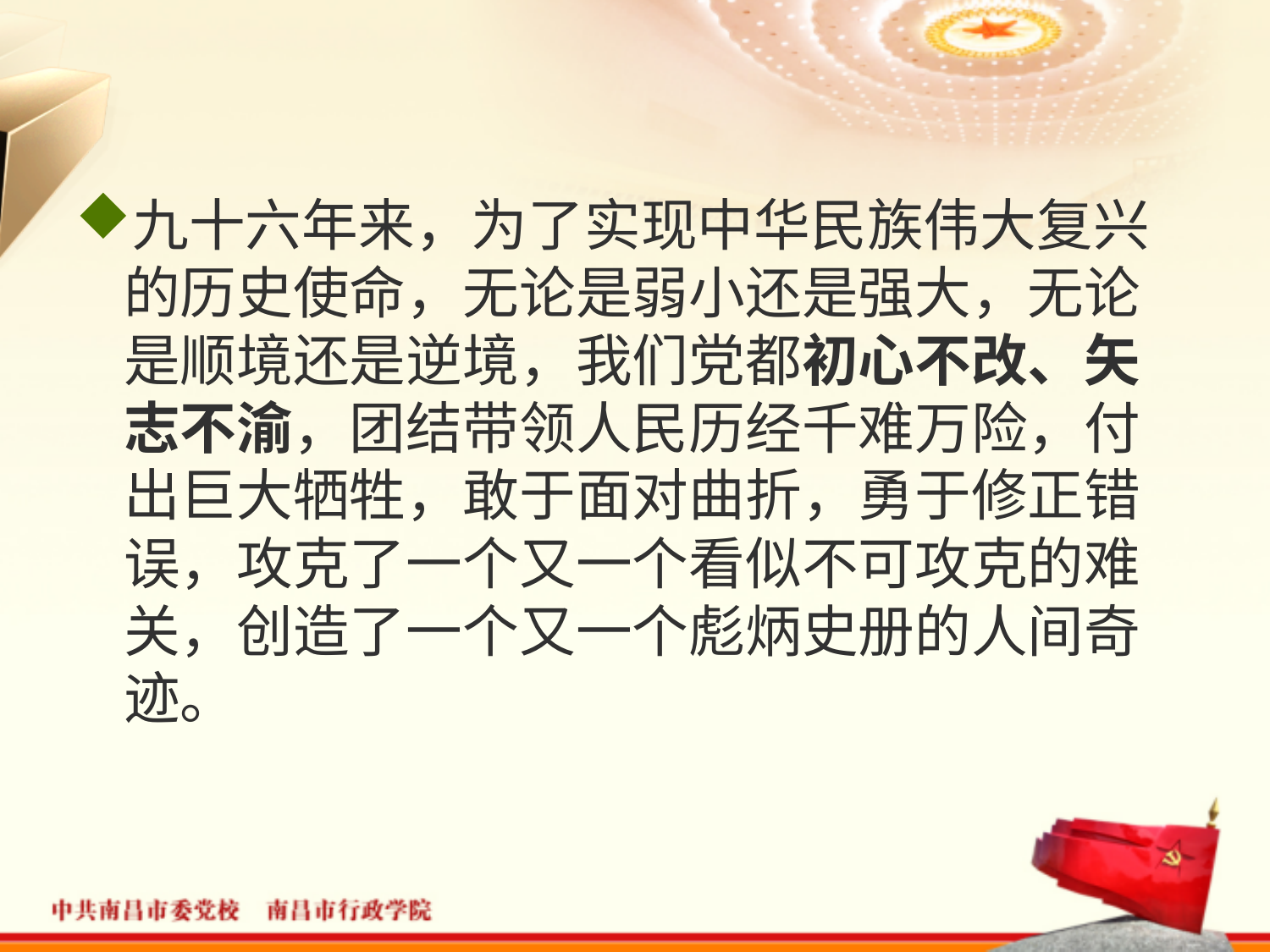

#
九十六年来，为了实现中华民族伟大复兴的历史使命，无论是弱小还是强大，无论是顺境还是逆境，我们党都初心不改、矢志不渝，团结带领人民历经千难万险，付出巨大牺牲，敢于面对曲折，勇于修正错误，攻克了一个又一个看似不可攻克的难关，创造了一个又一个彪炳史册的人间奇迹。